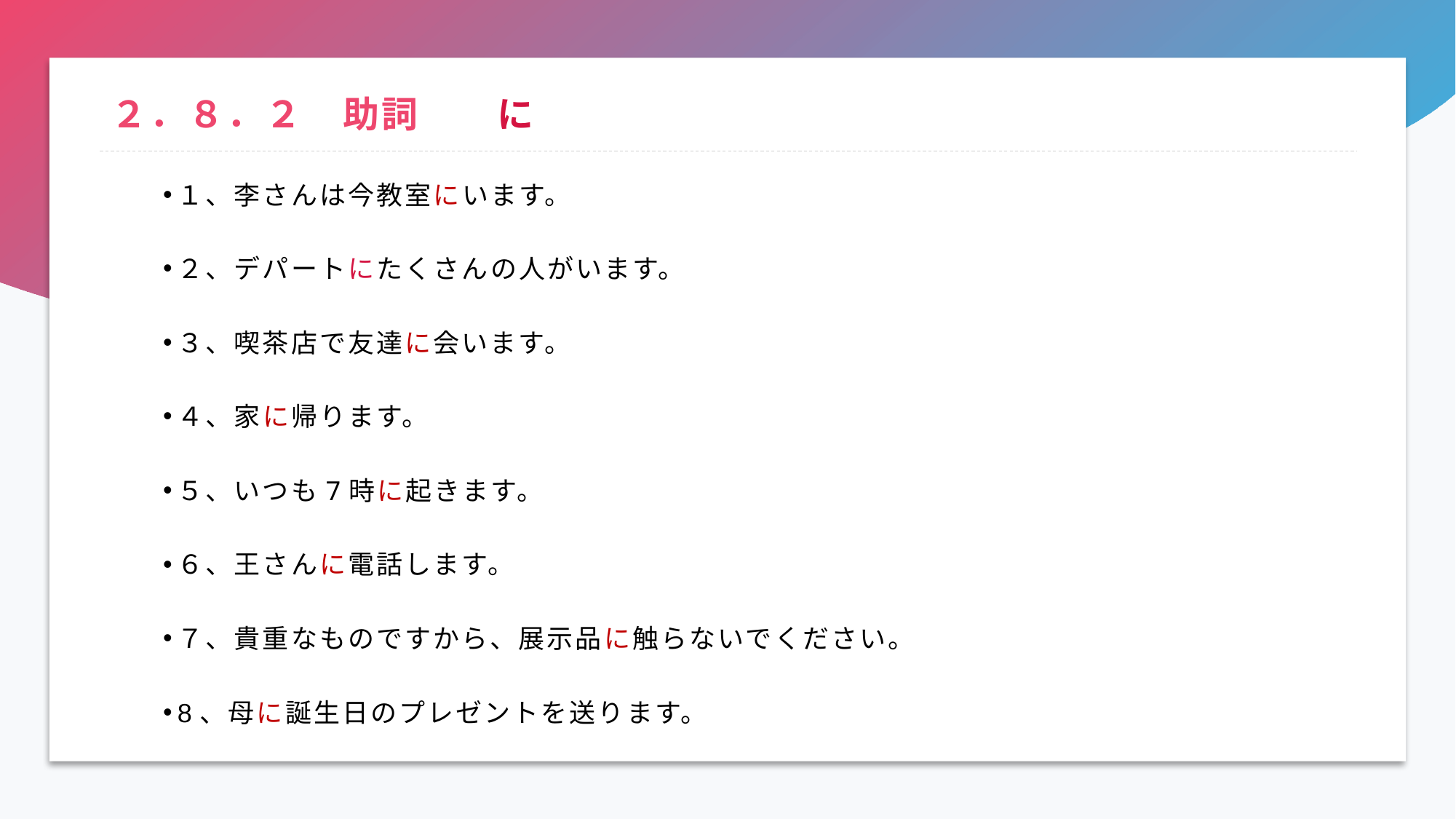

# ２．８．２　助詞　　に
１、李さんは今教室にいます。
２、デパートにたくさんの人がいます。
３、喫茶店で友達に会います。
４、家に帰ります。
５、いつも7時に起きます。
６、王さんに電話します。
７、貴重なものですから、展示品に触らないでください。
8、母に誕生日のプレゼントを送ります。